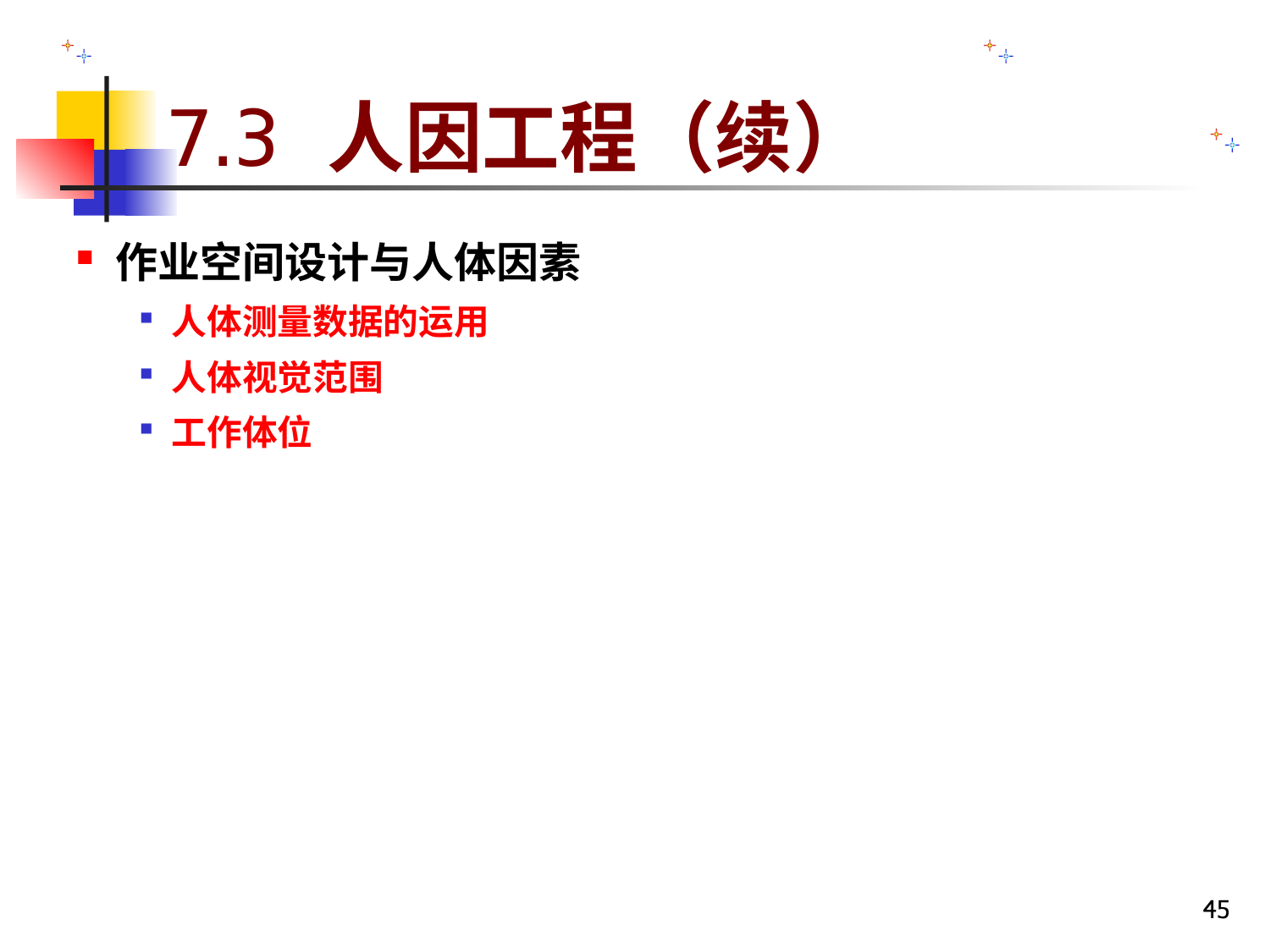

# 7.3 人因工程（续）
作业空间设计与人体因素
人体测量数据的运用
人体视觉范围
工作体位
45